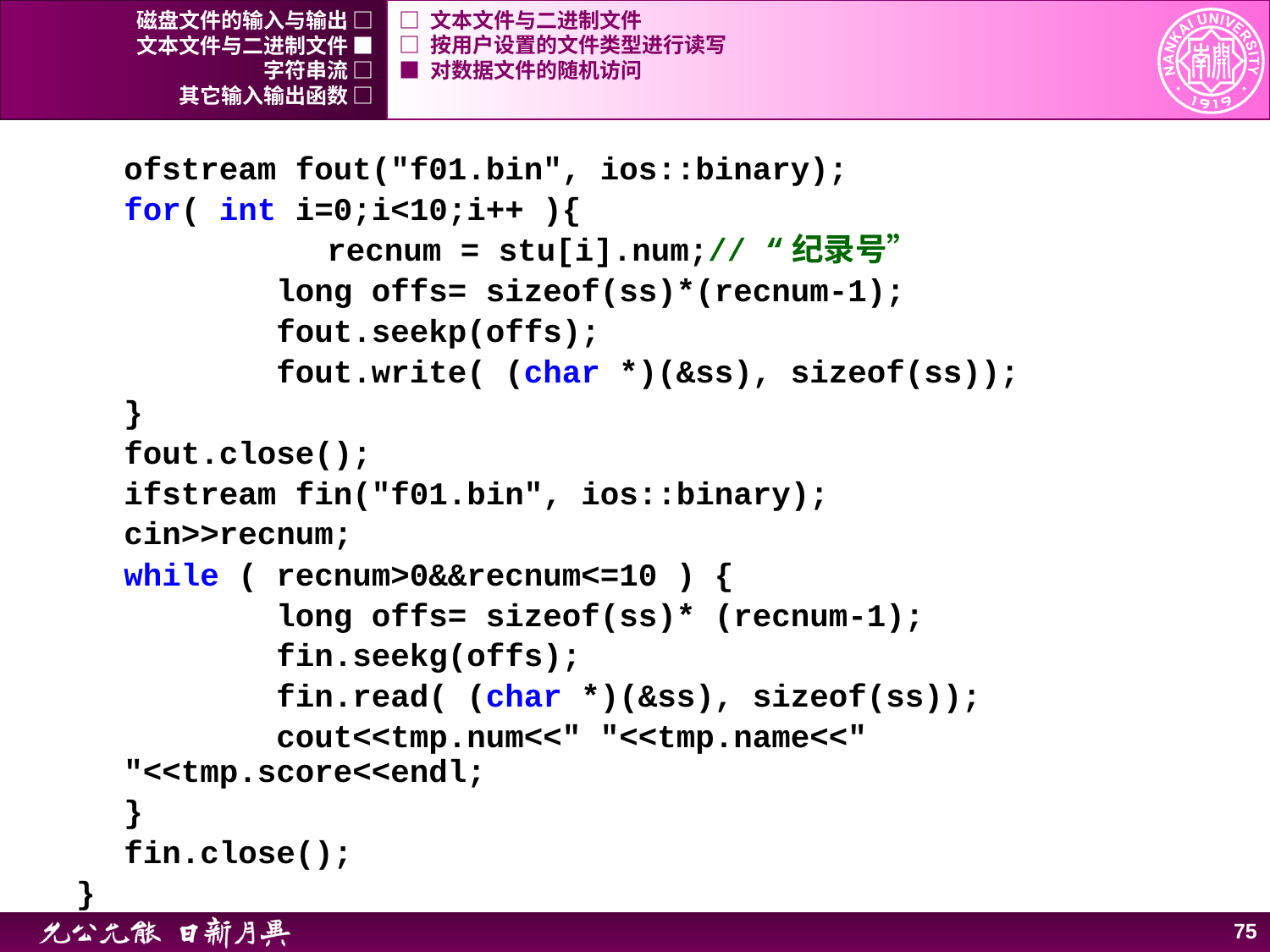

磁盘文件的输入与输出 □
□ 文本文件与二进制文件
文本文件与二进制文件 ■
□ 按用户设置的文件类型进行读写
字符串流 □
■ 对数据文件的随机访问
其它输入输出函数 □
	ofstream fout("f01.bin", ios::binary);
	for( int i=0;i<10;i++ ){
		    recnum = stu[i].num;// “纪录号”
	        long offs= sizeof(ss)*(recnum-1);
	        fout.seekp(offs);
	        fout.write( (char *)(&ss), sizeof(ss));
	}
	fout.close();
	ifstream fin("f01.bin", ios::binary);
	cin>>recnum;
	while ( recnum>0&&recnum<=10 ) {
	        long offs= sizeof(ss)* (recnum-1);
	        fin.seekg(offs);
	        fin.read( (char *)(&ss), sizeof(ss));
	        cout<<tmp.num<<" "<<tmp.name<<" "<<tmp.score<<endl;
	}
	fin.close();
}
75